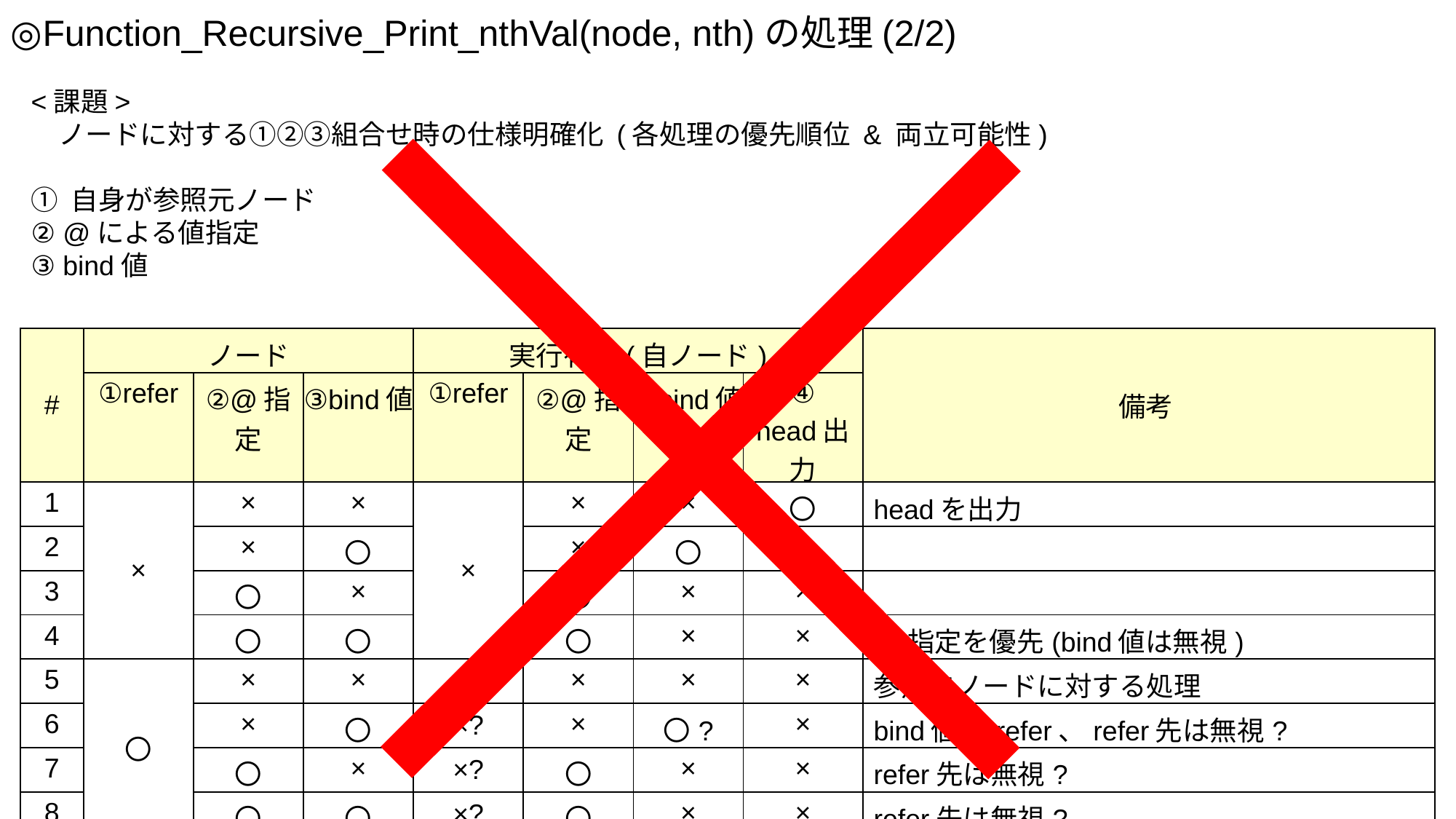

◎Function_Recursive_Print_nthVal(node, nth)の処理(2/2)

<課題>
　ノードに対する①②③組合せ時の仕様明確化 (各処理の優先順位 & 両立可能性)

① 自身が参照元ノード
② @による値指定
③ bind値
| # | ノード |  |  | 実行有無(自ノード) |  |  |  | 備考 |
| --- | --- | --- | --- | --- | --- | --- | --- | --- |
|  | ①refer | ②@指定 | ③bind値 | ①refer | ②@指定 | ③bind値 | ④ head出力 |  |
| 1 | × | × | × | × | × | × | 〇 | headを出力 |
| 2 |  | × | 〇 |  | × | 〇 | × |  |
| 3 |  | 〇 | × |  | 〇 | × | × |  |
| 4 |  | 〇 | 〇 |  | 〇 | × | × | @指定を優先(bind値は無視) |
| 5 | 〇 | × | × | 〇 | × | × | × | 参照先ノードに対する処理 |
| 6 |  | × | 〇 | ×? | × | 〇? | × | bind値 > refer、refer先は無視? |
| 7 |  | 〇 | × | ×? | 〇 | × | × | refer先は無視? |
| 8 |  | 〇 | 〇 | ×? | 〇 | × | × | refer先は無視? |